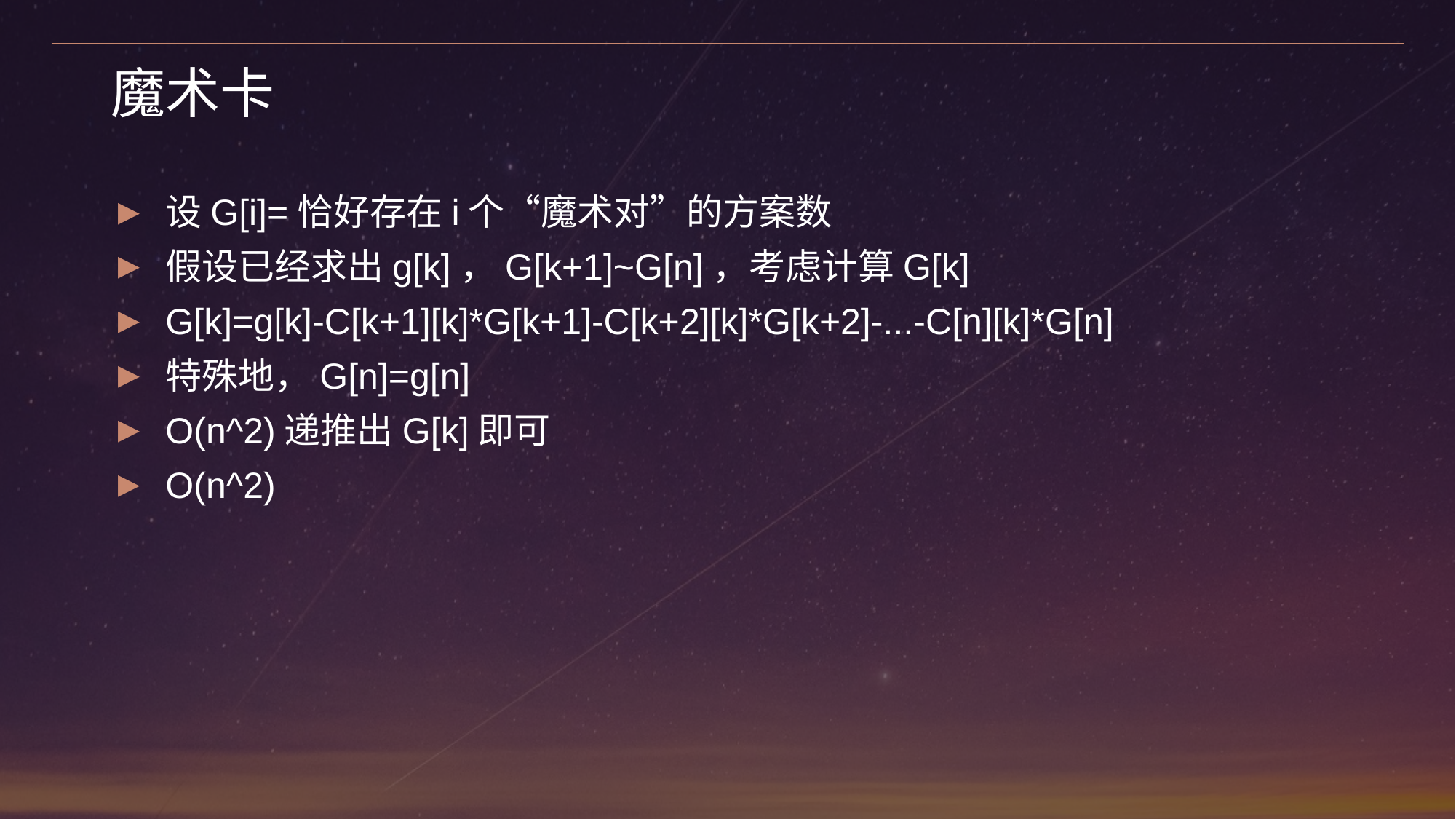

# 魔术卡
设G[i]=恰好存在i个“魔术对”的方案数
假设已经求出g[k]，G[k+1]~G[n]，考虑计算G[k]
G[k]=g[k]-C[k+1][k]*G[k+1]-C[k+2][k]*G[k+2]-...-C[n][k]*G[n]
特殊地，G[n]=g[n]
O(n^2)递推出G[k]即可
O(n^2)